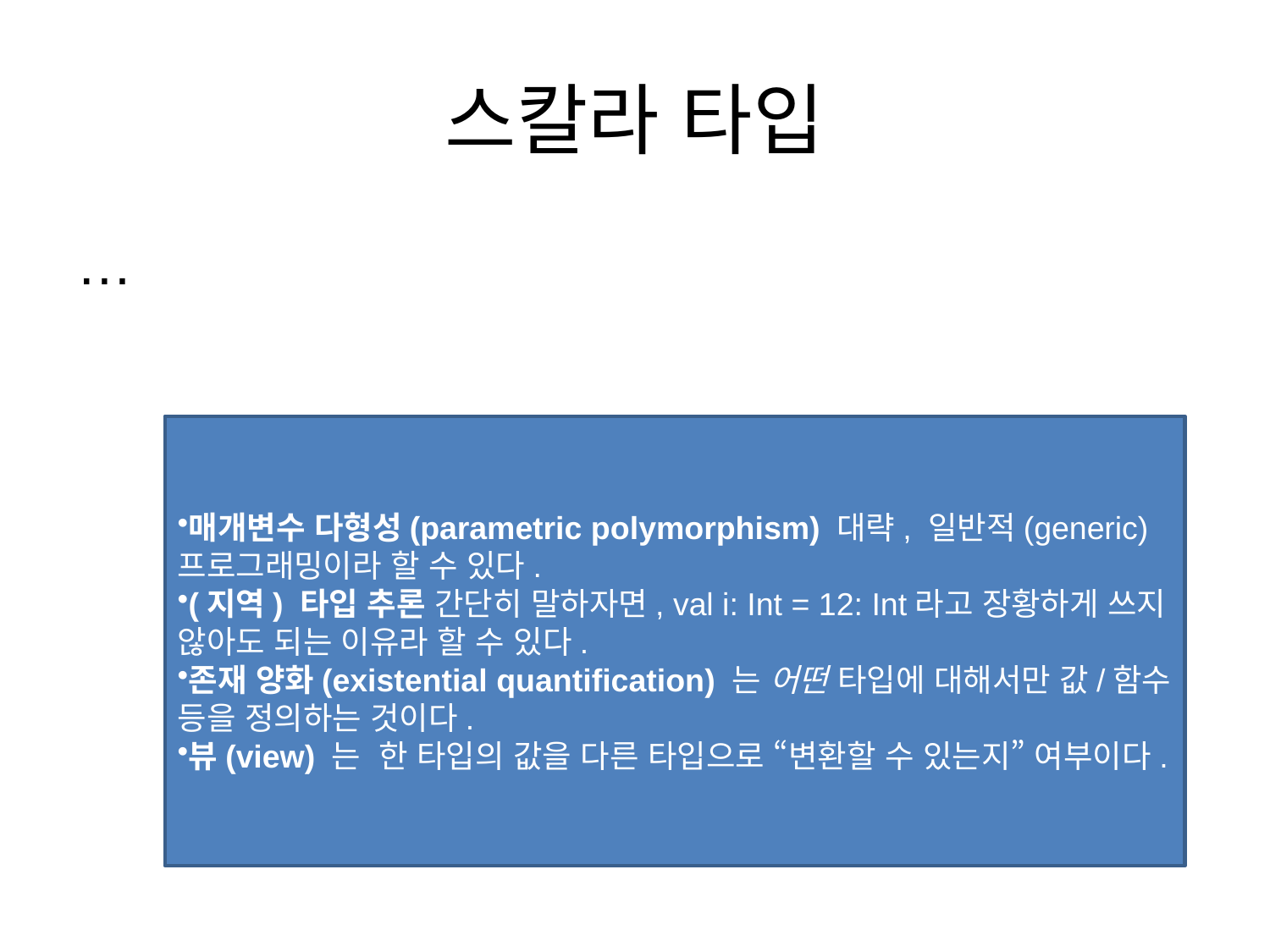

# 스칼라 타입
…
매개변수 다형성(parametric polymorphism) 대략, 일반적(generic) 프로그래밍이라 할 수 있다.
(지역) 타입 추론 간단히 말하자면, val i: Int = 12: Int라고 장황하게 쓰지 않아도 되는 이유라 할 수 있다.
존재 양화(existential quantification) 는 어떤 타입에 대해서만 값/함수 등을 정의하는 것이다.
뷰(view) 는  한 타입의 값을 다른 타입으로 “변환할 수 있는지” 여부이다.